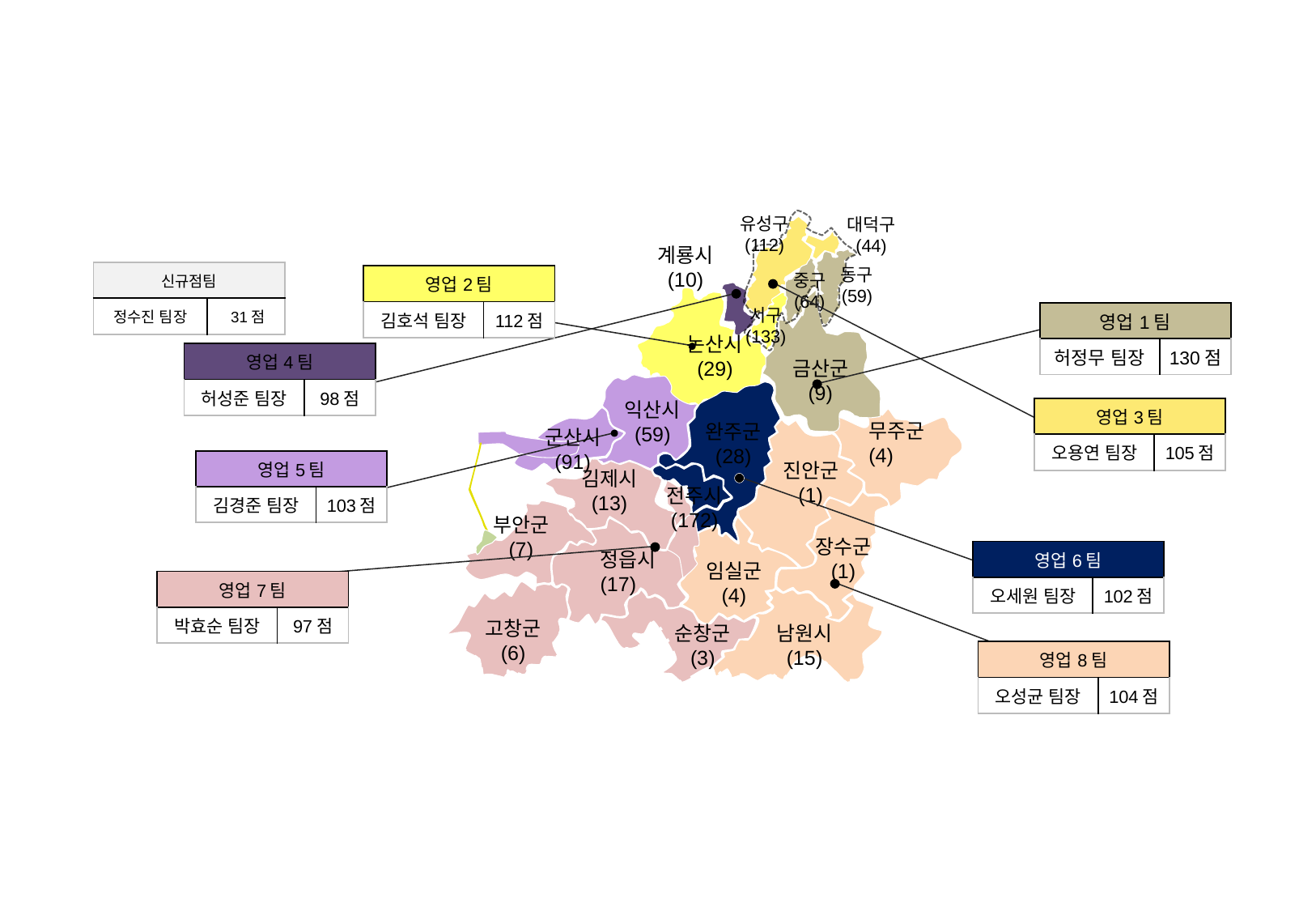

대덕구
(44)
유성구
(112)

계룡시
(10)

동구
(59)
| 신규점팀 |  |
| --- | --- |
| 정수진 팀장 | 31점 |
| 영업2팀 |  |
| --- | --- |
| 김호석 팀장 | 112점 |
중구
(64)

서구
(133)
| 영업1팀 |  |
| --- | --- |
| 허정무 팀장 | 130점 |
논산시
(29)
| 영업4팀 |  |
| --- | --- |
| 허성준 팀장 | 98점 |
금산군
(9)
익산시
(59)
| 영업3팀 |  |
| --- | --- |
| 오용연 팀장 | 105점 |

완주군
(28)

무주군
(4)
군산시
(91)

| 영업5팀 |  |
| --- | --- |
| 김경준 팀장 | 103점 |
진안군
(1)
김제시
(13)

전주시
(172)
부안군
(7)
장수군
(1)

| 영업6팀 |  |
| --- | --- |
| 오세원 팀장 | 102점 |
정읍시
(17)
임실군
(4)
| 영업7팀 |  |
| --- | --- |
| 박효순 팀장 | 97점 |
고창군
(6)
순창군
(3)
남원시
(15)
| 영업8팀 |  |
| --- | --- |
| 오성균 팀장 | 104점 |